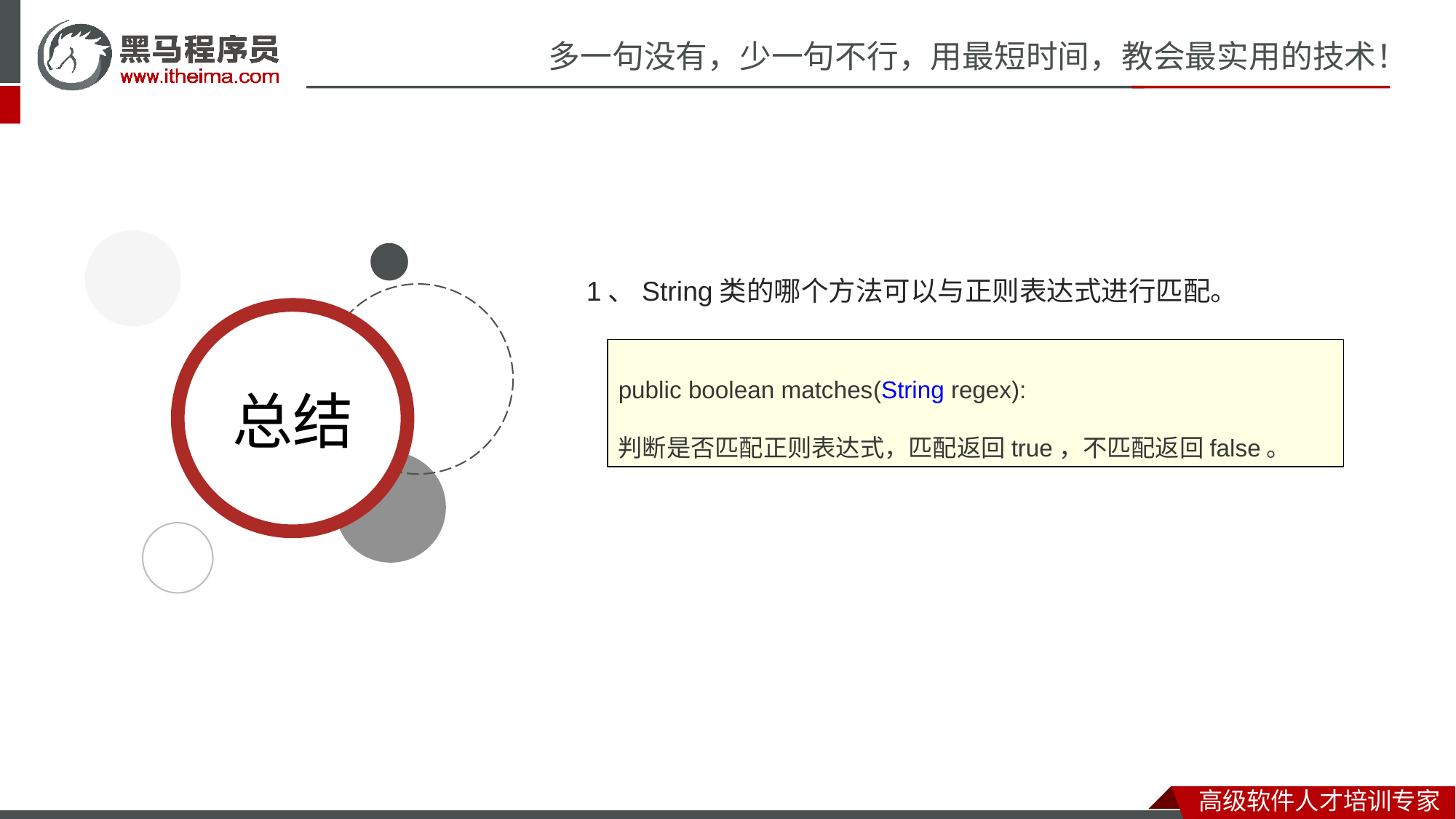

1、String类的哪个方法可以与正则表达式进行匹配。
public boolean matches​(String regex):
判断是否匹配正则表达式，匹配返回true，不匹配返回false。